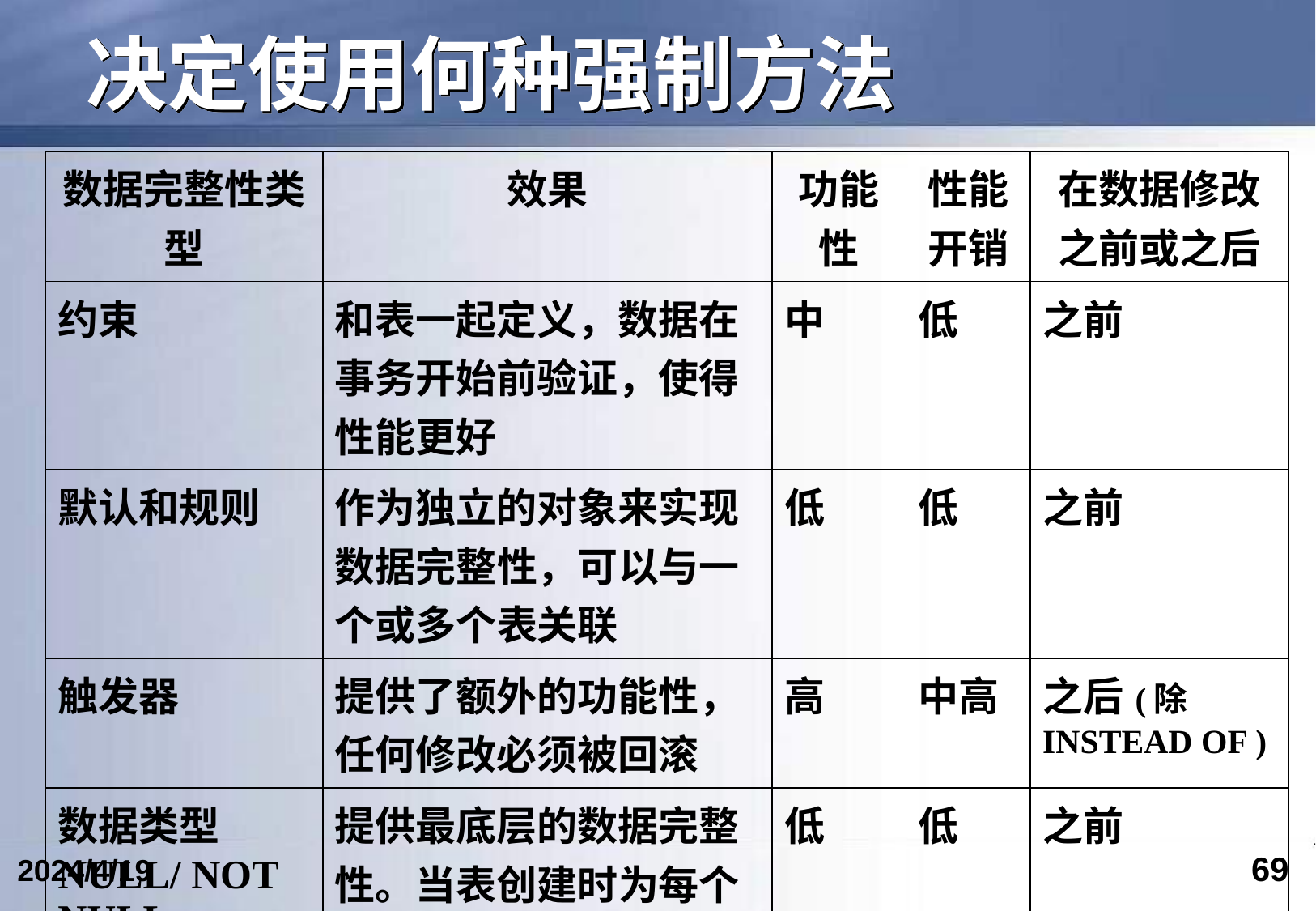

# 决定使用何种强制方法
| 数据完整性类型 | 效果 | 功能性 | 性能开销 | 在数据修改之前或之后 |
| --- | --- | --- | --- | --- |
| 约束 | 和表一起定义，数据在事务开始前验证，使得性能更好 | 中 | 低 | 之前 |
| 默认和规则 | 作为独立的对象来实现数据完整性，可以与一个或多个表关联 | 低 | 低 | 之前 |
| 触发器 | 提供了额外的功能性，任何修改必须被回滚 | 高 | 中高 | 之后(除INSTEAD OF ) |
| 数据类型NULL/ NOT NULL | 提供最底层的数据完整性。当表创建时为每个列实现，数据在事务开始前验证 | 低 | 低 | 之前 |
69
2024/4/19